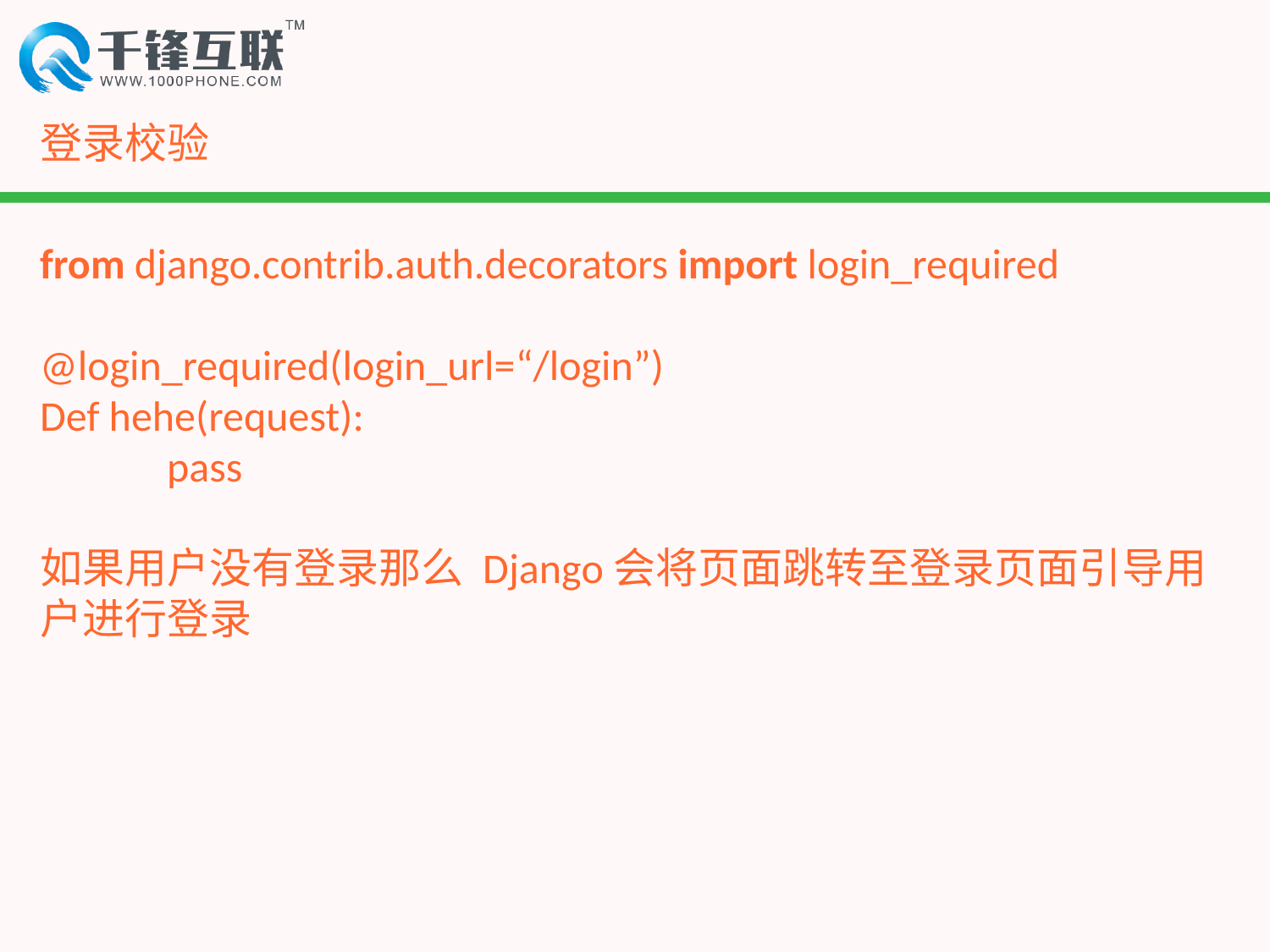

# 登录校验
from django.contrib.auth.decorators import login_required

@login_required(login_url=“/login”)
Def hehe(request):
	pass

如果用户没有登录那么 Django会将页面跳转至登录页面引导用户进行登录